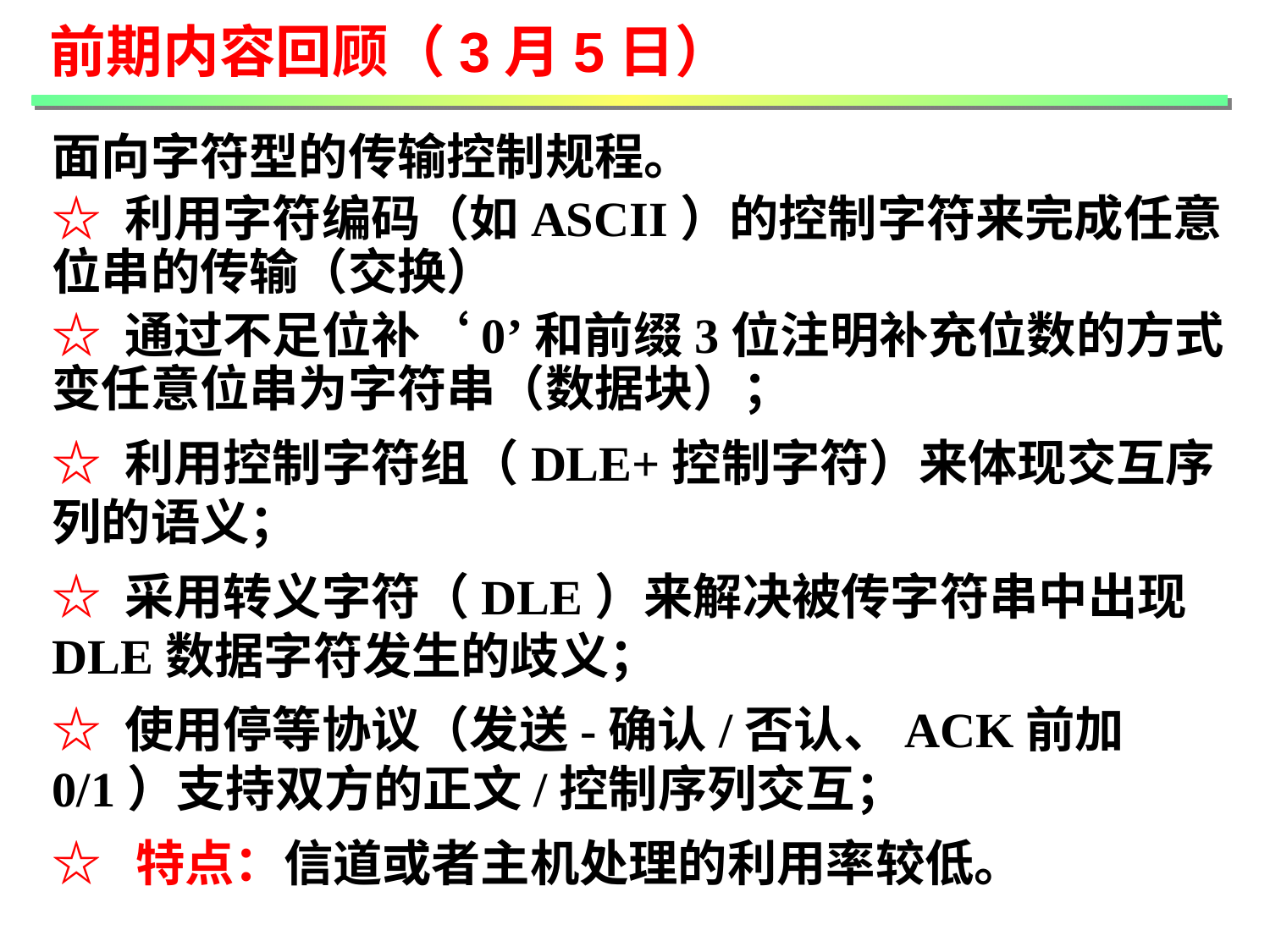

前期内容回顾（3月5日）

面向字符型的传输控制规程。
☆ 利用字符编码（如ASCII）的控制字符来完成任意位串的传输（交换）
☆ 通过不足位补‘0’和前缀3位注明补充位数的方式变任意位串为字符串（数据块）；
☆ 利用控制字符组（DLE+控制字符）来体现交互序列的语义；
☆ 采用转义字符（DLE）来解决被传字符串中出现DLE数据字符发生的歧义；
☆ 使用停等协议（发送-确认/否认、ACK前加0/1）支持双方的正文/控制序列交互；
☆  特点：信道或者主机处理的利用率较低。